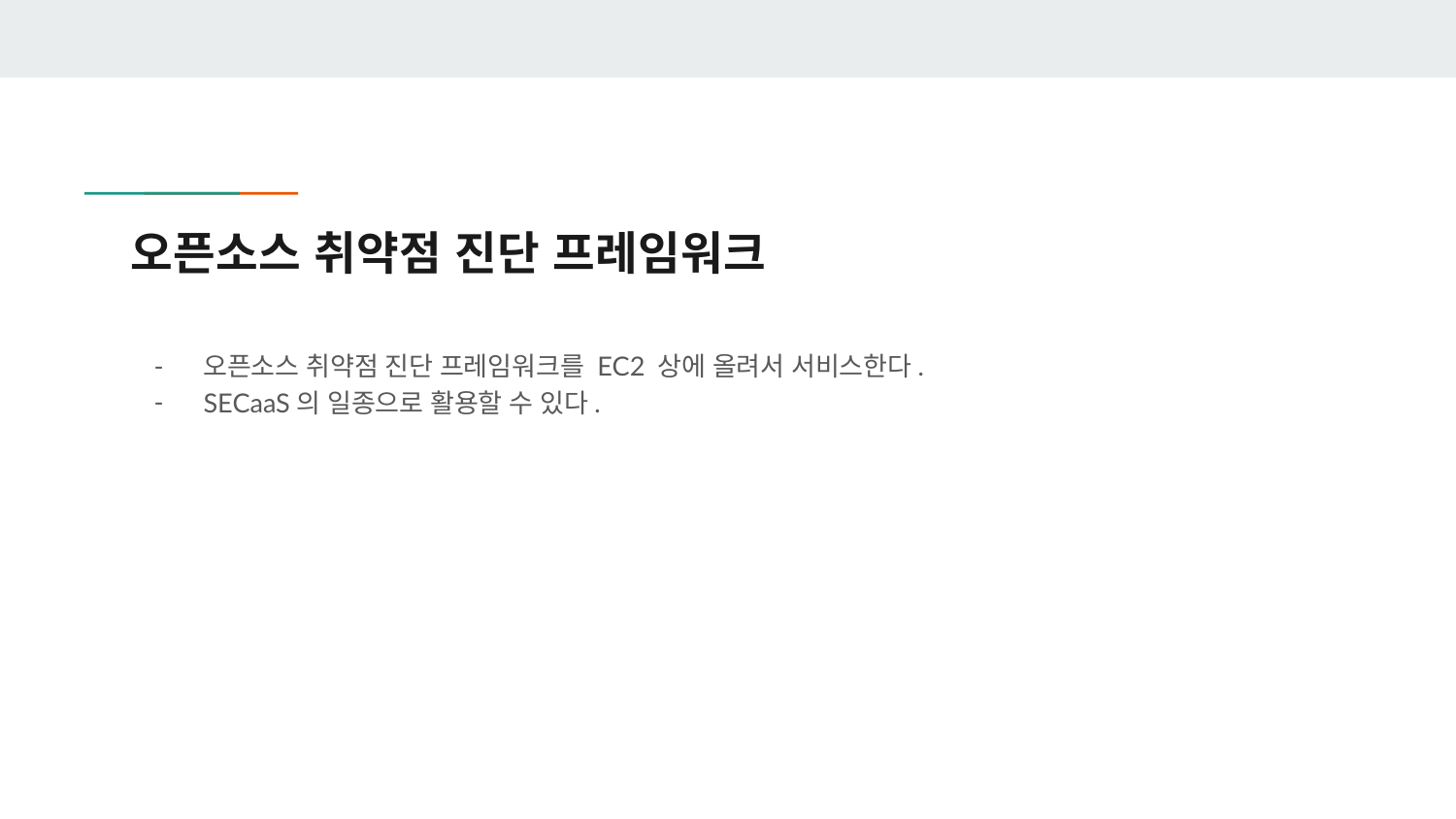

# 오픈소스 취약점 진단 프레임워크
오픈소스 취약점 진단 프레임워크를 EC2 상에 올려서 서비스한다.
SECaaS의 일종으로 활용할 수 있다.